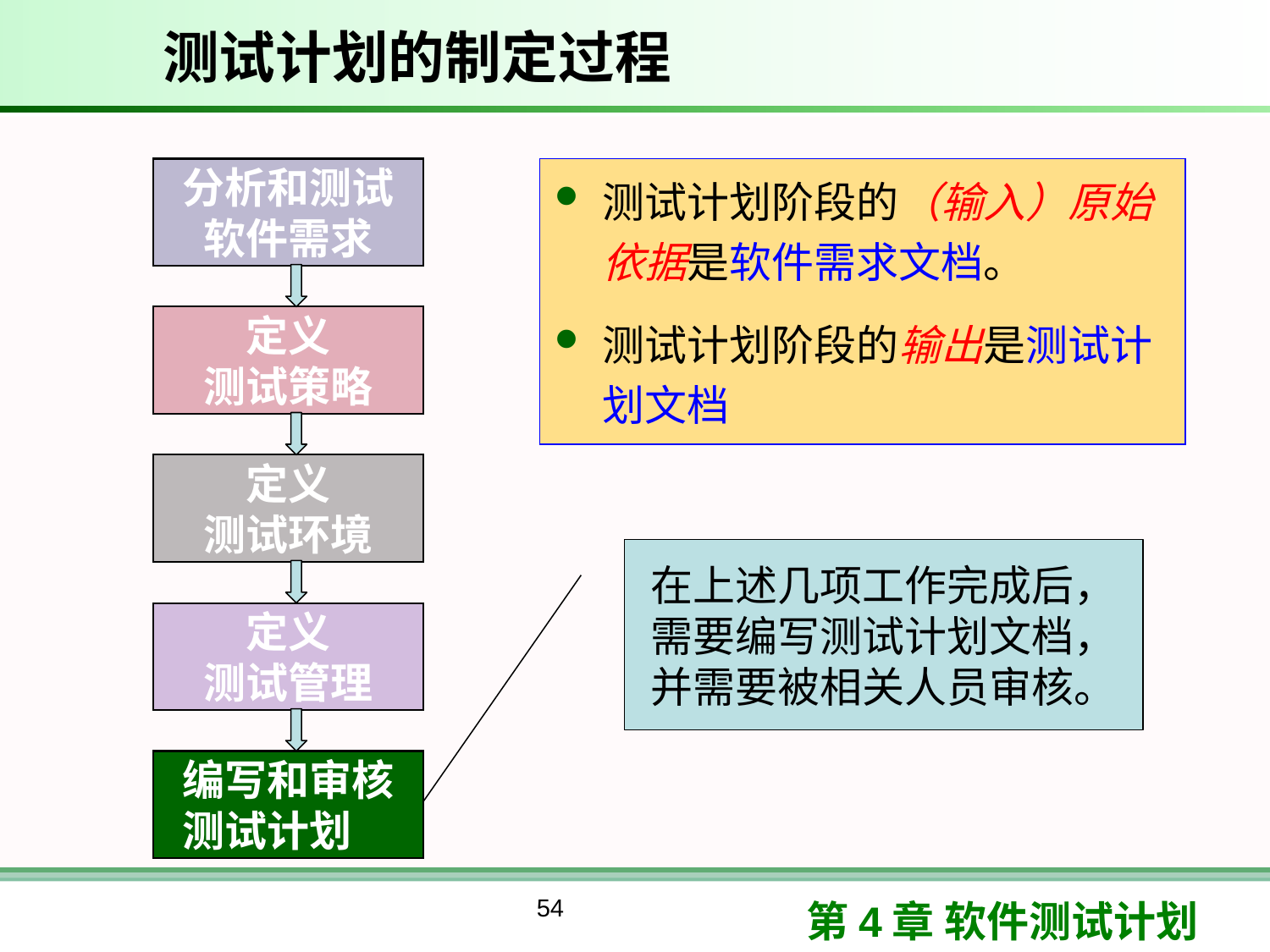

# 测试计划的制定过程
分析和测试软件需求
测试计划阶段的（输入）原始依据是软件需求文档。
测试计划阶段的输出是测试计划文档

定义
测试策略

定义
测试环境
在上述几项工作完成后，需要编写测试计划文档，并需要被相关人员审核。

定义
测试管理

编写和审核
测试计划
54